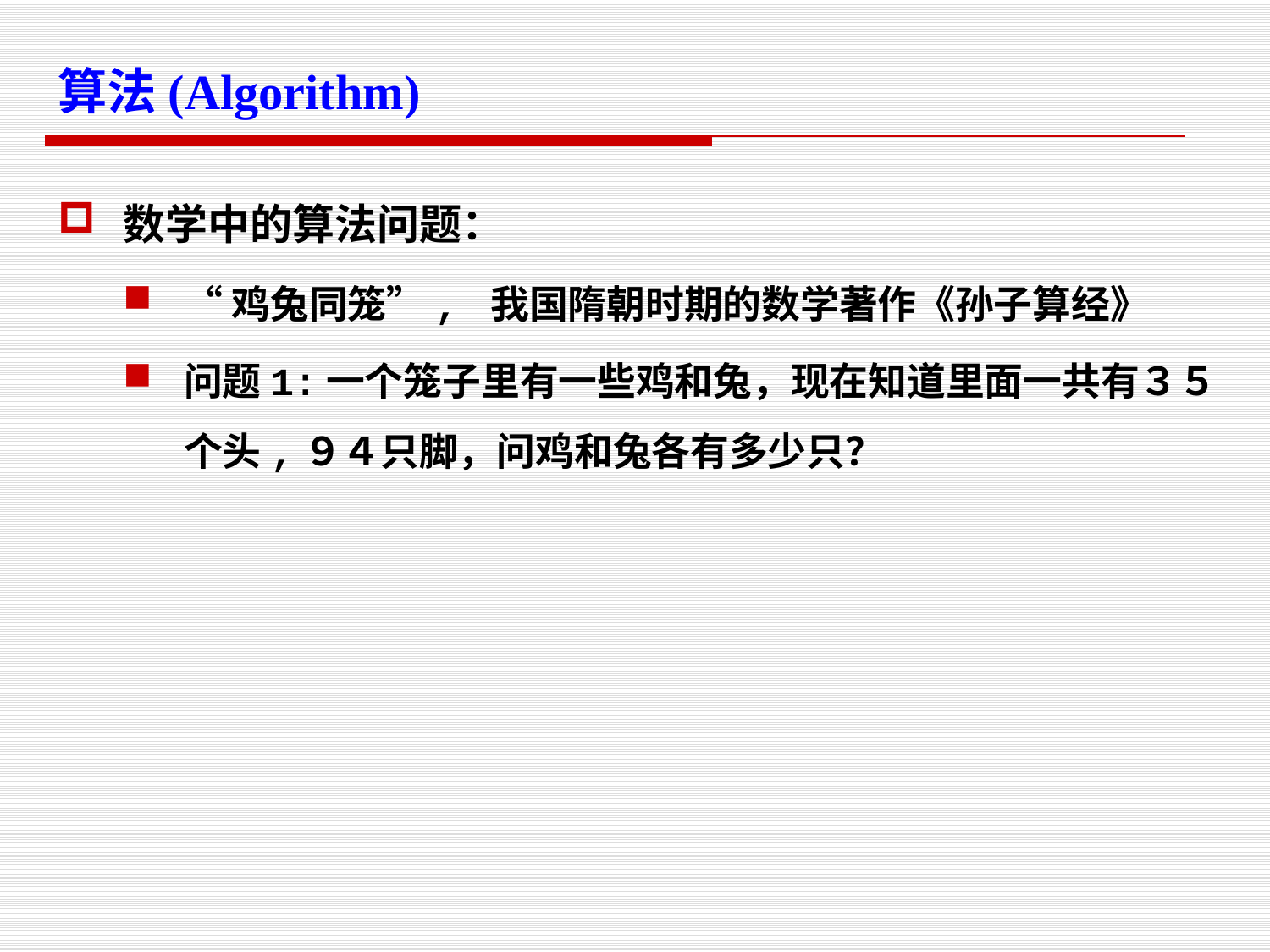

# 算法(Algorithm)
数学中的算法问题：
“鸡兔同笼”, 我国隋朝时期的数学著作《孙子算经》
问题1:一个笼子里有一些鸡和兔，现在知道里面一共有３５个头,９４只脚，问鸡和兔各有多少只？